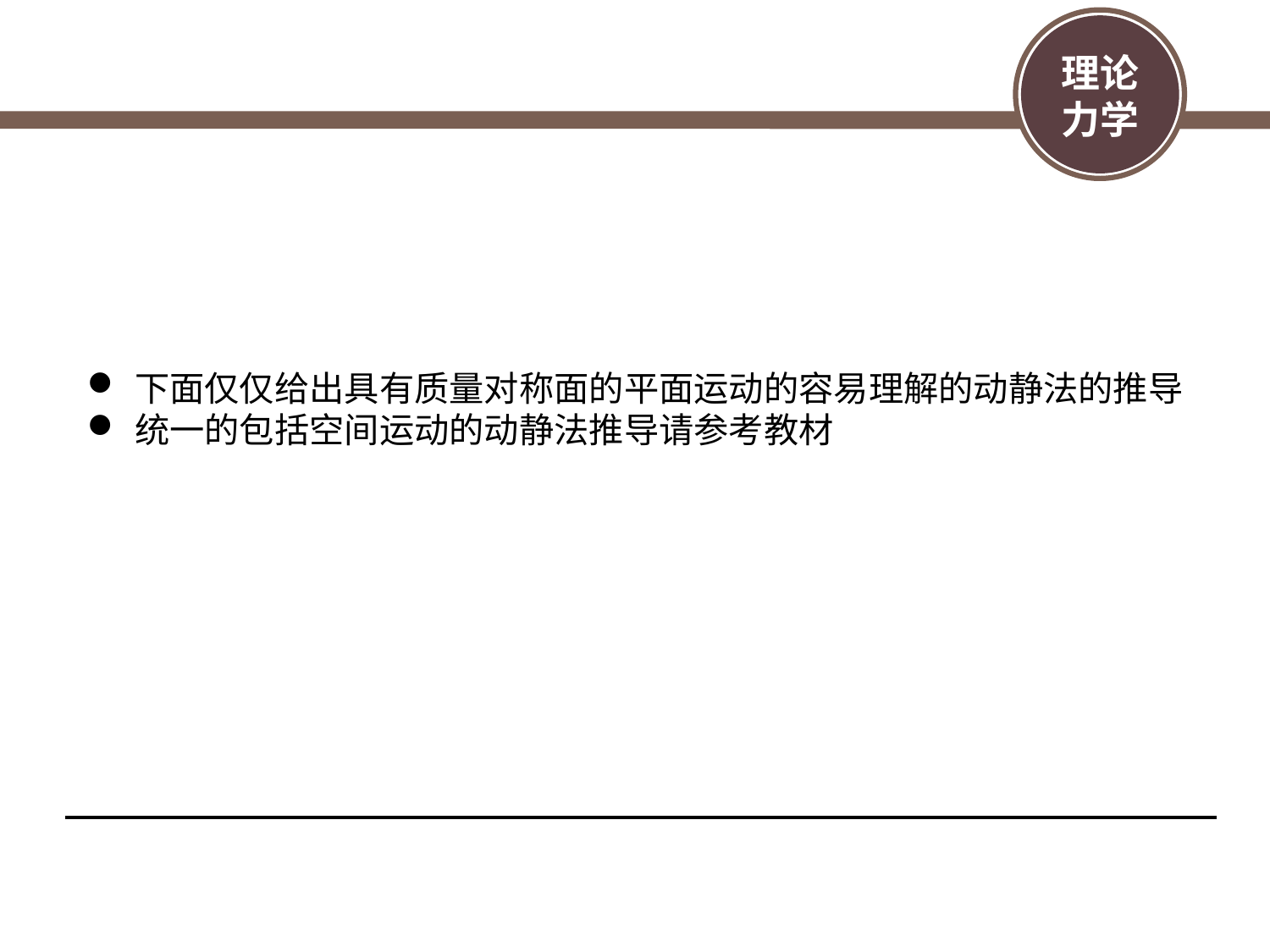

下面仅仅给出具有质量对称面的平面运动的容易理解的动静法的推导
统一的包括空间运动的动静法推导请参考教材